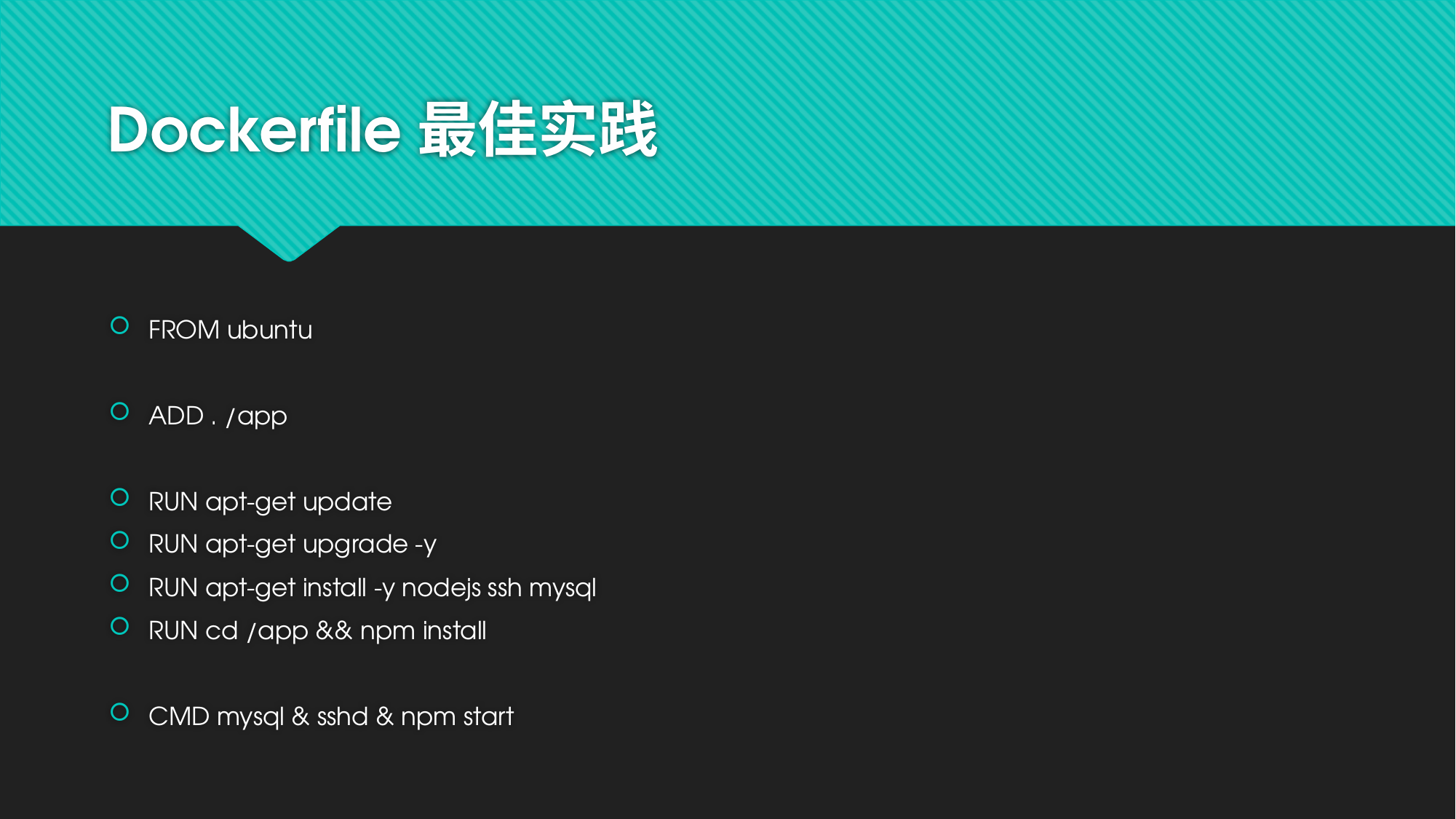

# Dockerfile最佳实践

FROM ubuntu

ADD . /app

RUN apt-get update
RUN apt-get upgrade -y
RUN apt-get install -y nodejs ssh mysql
RUN cd /app && npm install

CMD mysql & sshd & npm start